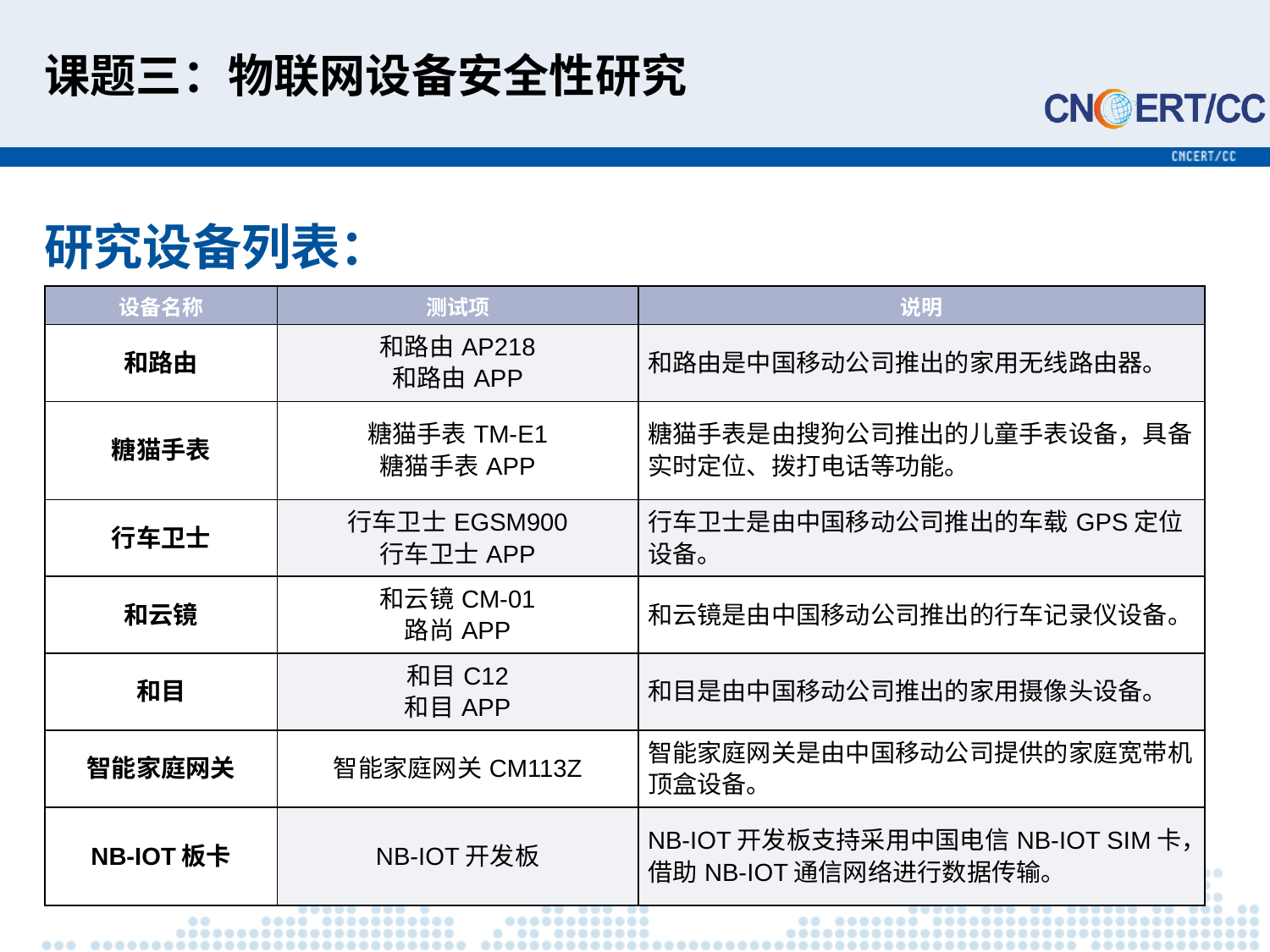

# 课题三：物联网设备安全性研究
研究设备列表：

| 设备名称 | 测试项 | 说明 |
| --- | --- | --- |
| 和路由 | 和路由AP218 和路由APP | 和路由是中国移动公司推出的家用无线路由器。 |
| 糖猫手表 | 糖猫手表TM-E1 糖猫手表APP | 糖猫手表是由搜狗公司推出的儿童手表设备，具备实时定位、拨打电话等功能。 |
| 行车卫士 | 行车卫士EGSM900 行车卫士APP | 行车卫士是由中国移动公司推出的车载GPS定位设备。 |
| 和云镜 | 和云镜CM-01 路尚APP | 和云镜是由中国移动公司推出的行车记录仪设备。 |
| 和目 | 和目C12 和目APP | 和目是由中国移动公司推出的家用摄像头设备。 |
| 智能家庭网关 | 智能家庭网关CM113Z | 智能家庭网关是由中国移动公司提供的家庭宽带机顶盒设备。 |
| NB-IOT板卡 | NB-IOT开发板 | NB-IOT开发板支持采用中国电信NB-IOT SIM卡，借助NB-IOT通信网络进行数据传输。 |